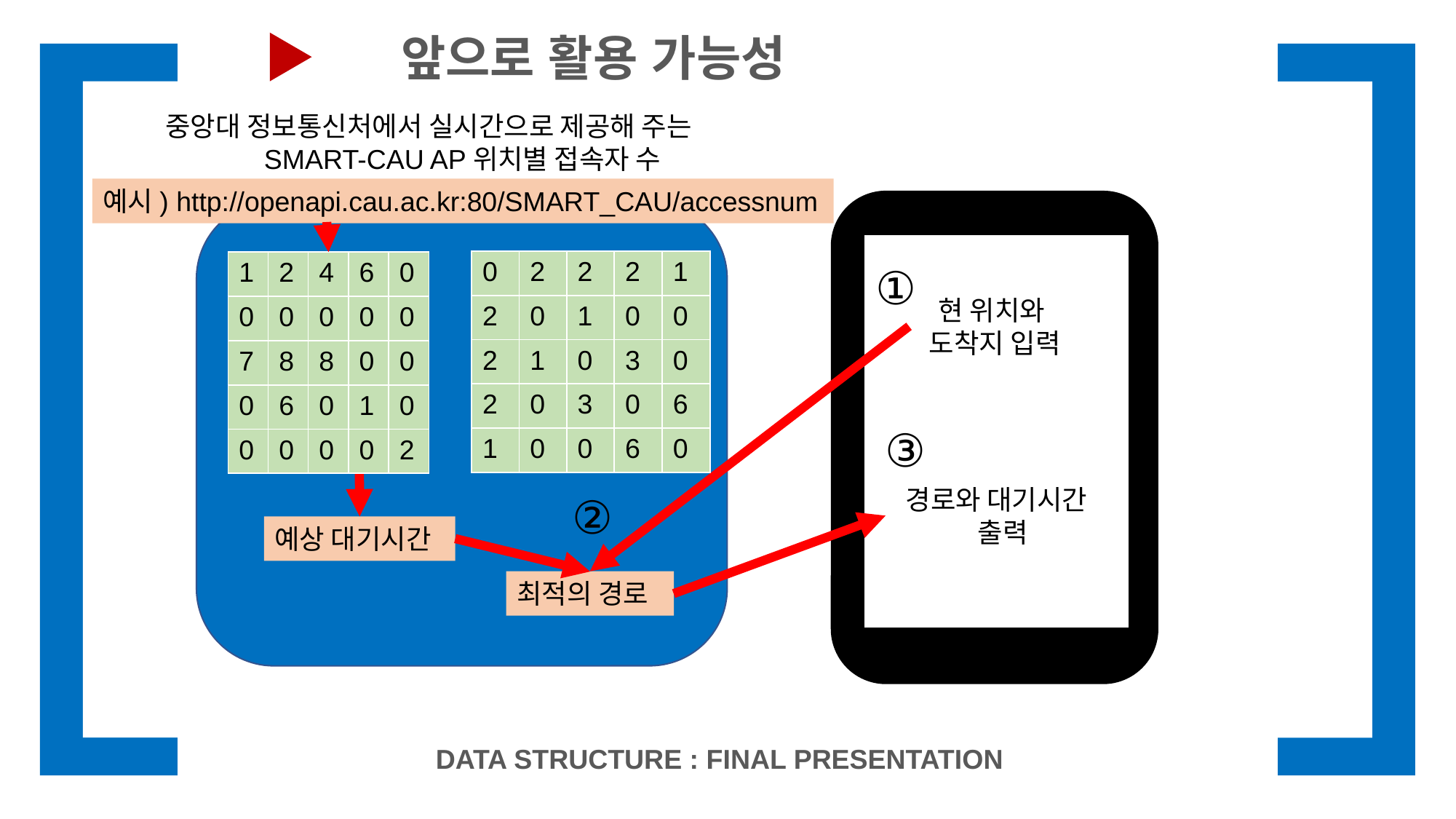

앞으로 활용 가능성
중앙대 정보통신처에서 실시간으로 제공해 주는
SMART-CAU AP위치별 접속자 수
예시) http://openapi.cau.ac.kr:80/SMART_CAU/accessnum

| 0 | 2 | 2 | 2 | 1 |
| --- | --- | --- | --- | --- |
| 2 | 0 | 1 | 0 | 0 |
| 2 | 1 | 0 | 3 | 0 |
| 2 | 0 | 3 | 0 | 6 |
| 1 | 0 | 0 | 6 | 0 |
| 1 | 2 | 4 | 6 | 0 |
| --- | --- | --- | --- | --- |
| 0 | 0 | 0 | 0 | 0 |
| 7 | 8 | 8 | 0 | 0 |
| 0 | 6 | 0 | 1 | 0 |
| 0 | 0 | 0 | 0 | 2 |
①
현 위치와
도착지 입력
③
경로와 대기시간
 출력
②
예상 대기시간
최적의 경로